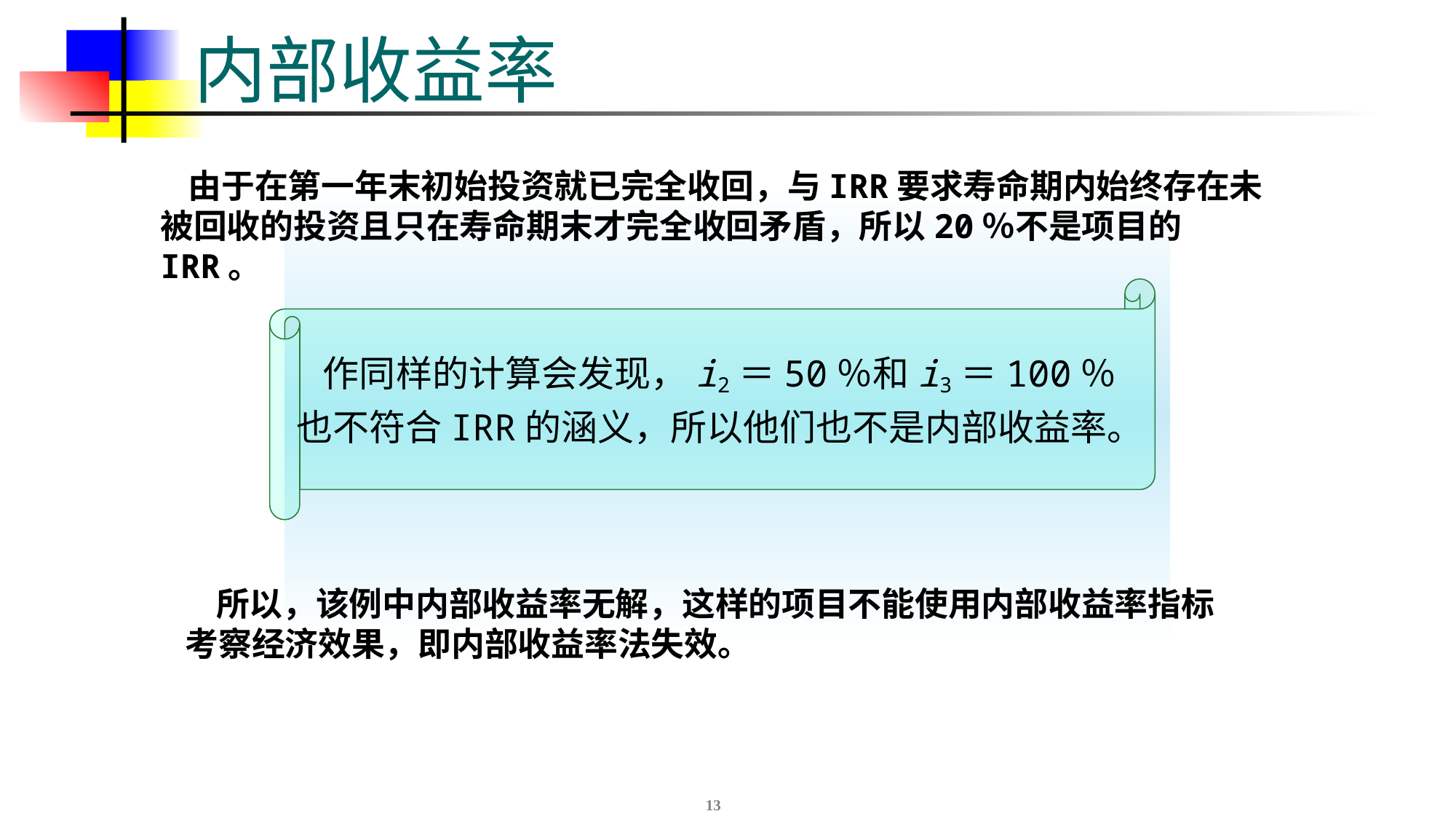

# 内部收益率
   由于在第一年末初始投资就已完全收回，与IRR要求寿命期内始终存在未被回收的投资且只在寿命期末才完全收回矛盾，所以20％不是项目的IRR。

作同样的计算会发现，i2＝50％和i3＝100％
也不符合IRR的涵义，所以他们也不是内部收益率。
   所以，该例中内部收益率无解，这样的项目不能使用内部收益率指标考察经济效果，即内部收益率法失效。
13